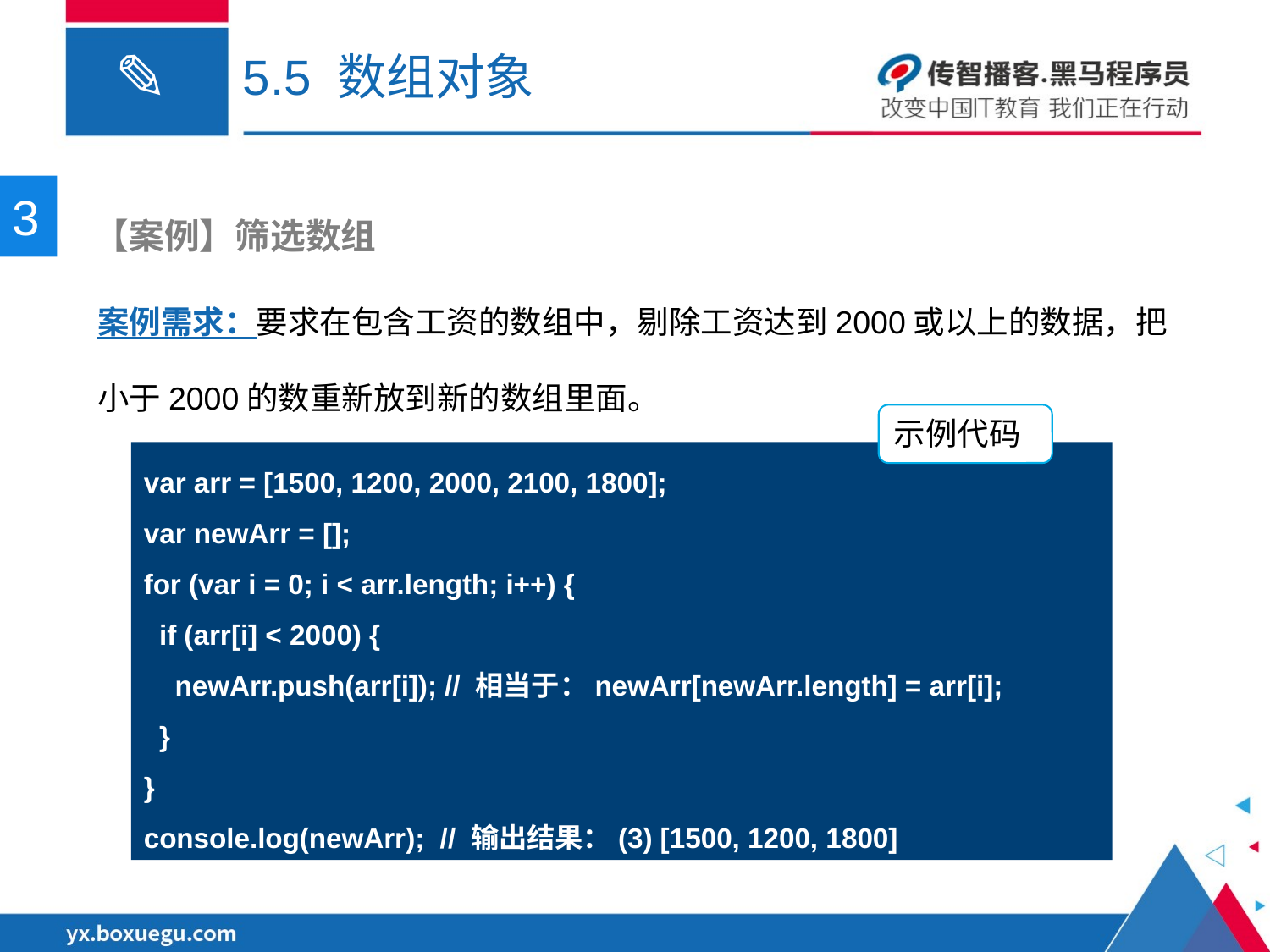

# 5.5 数组对象

3
  【案例】筛选数组
案例需求：要求在包含工资的数组中，剔除工资达到2000或以上的数据，把小于2000的数重新放到新的数组里面。
示例代码
var arr = [1500, 1200, 2000, 2100, 1800];
var newArr = [];
for (var i = 0; i < arr.length; i++) {
  if (arr[i] < 2000) {
    newArr.push(arr[i]); // 相当于：newArr[newArr.length] = arr[i];
  }
}
console.log(newArr);  // 输出结果：(3) [1500, 1200, 1800]